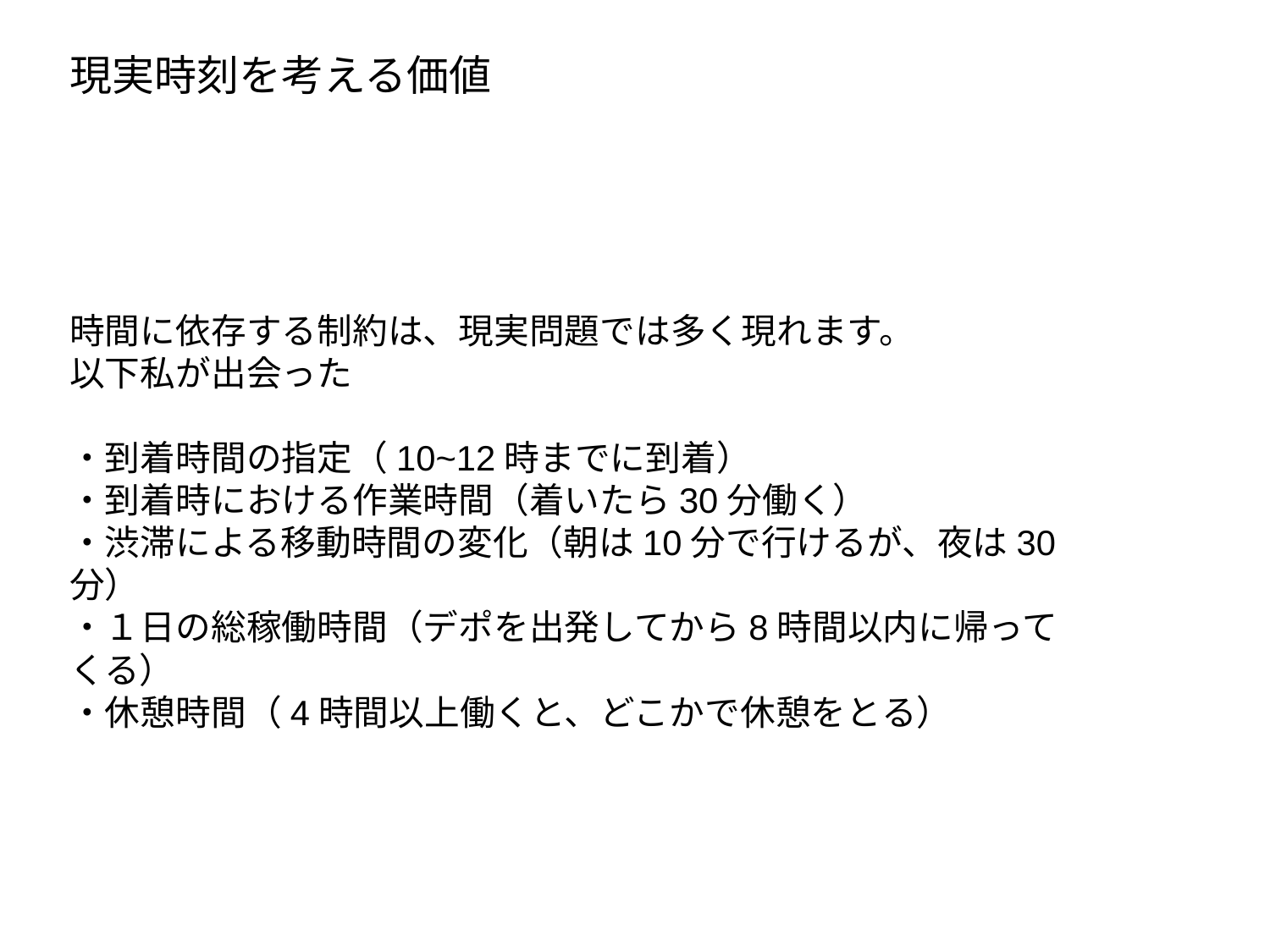

現実時刻を考える価値
時間に依存する制約は、現実問題では多く現れます。
以下私が出会った

・到着時間の指定（10~12時までに到着）
・到着時における作業時間（着いたら30分働く）
・渋滞による移動時間の変化（朝は10分で行けるが、夜は30分）
・１日の総稼働時間（デポを出発してから8時間以内に帰ってくる）
・休憩時間（4時間以上働くと、どこかで休憩をとる）